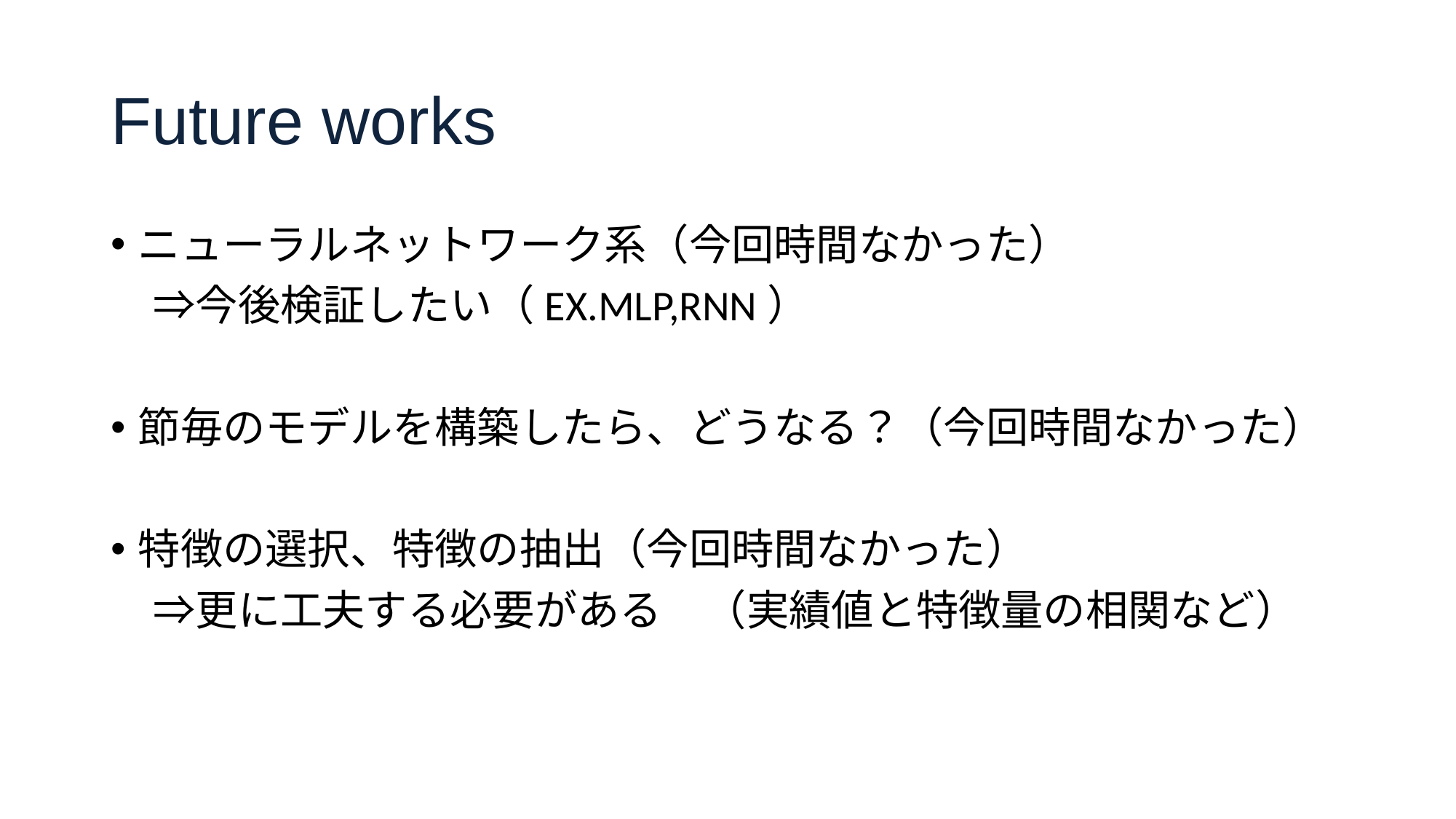

# Future works
ニューラルネットワーク系（今回時間なかった）
　⇒今後検証したい（EX.MLP,RNN）

節毎のモデルを構築したら、どうなる？（今回時間なかった）

特徴の選択、特徴の抽出（今回時間なかった）
　⇒更に工夫する必要がある　（実績値と特徴量の相関など）